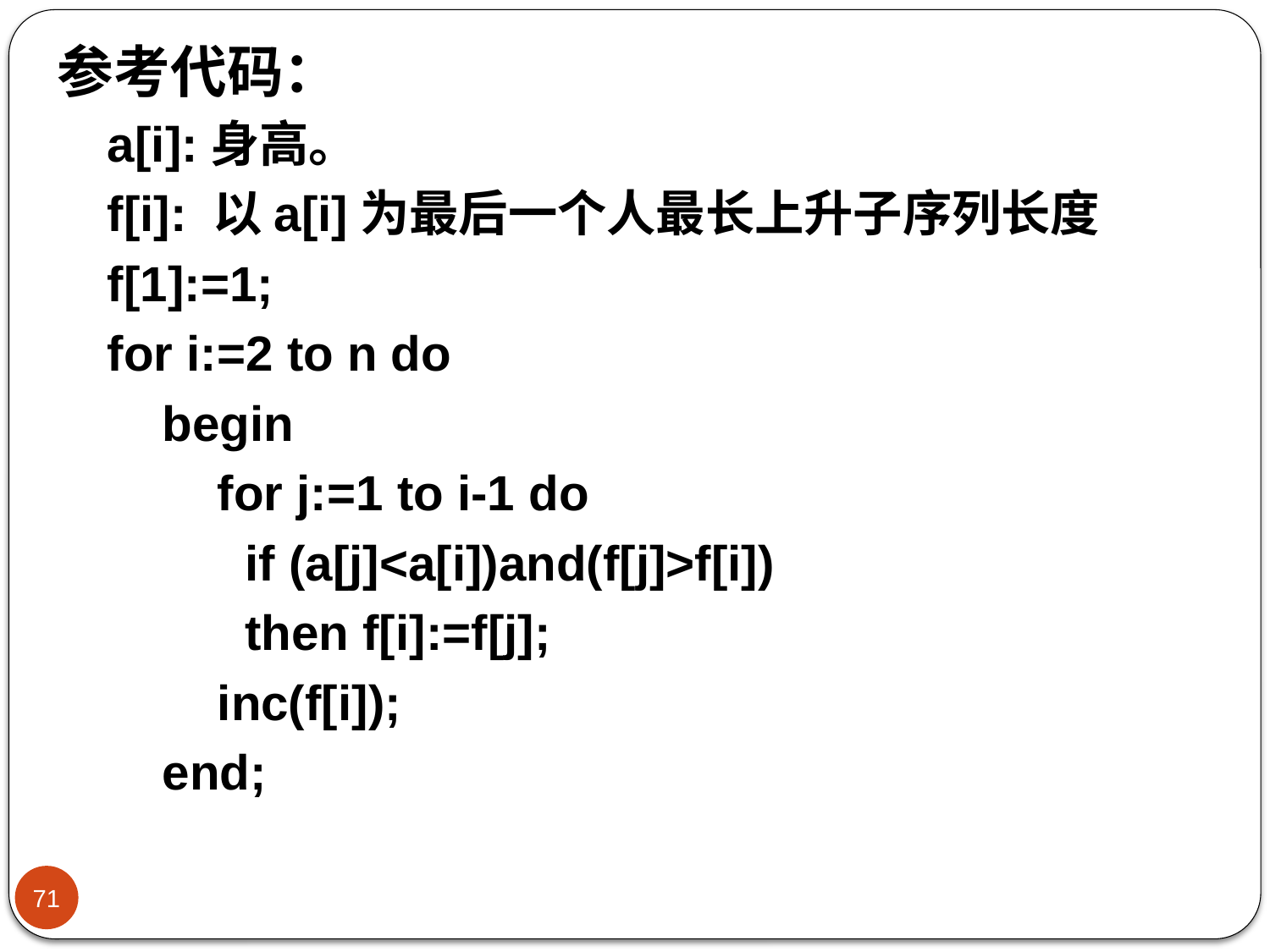

# 参考代码：
a[i]:身高。
f[i]: 以a[i]为最后一个人最长上升子序列长度
f[1]:=1;
for i:=2 to n do
    begin
        for j:=1 to i-1 do
          if (a[j]<a[i])and(f[j]>f[i])
          then f[i]:=f[j];
        inc(f[i]);
    end;
71